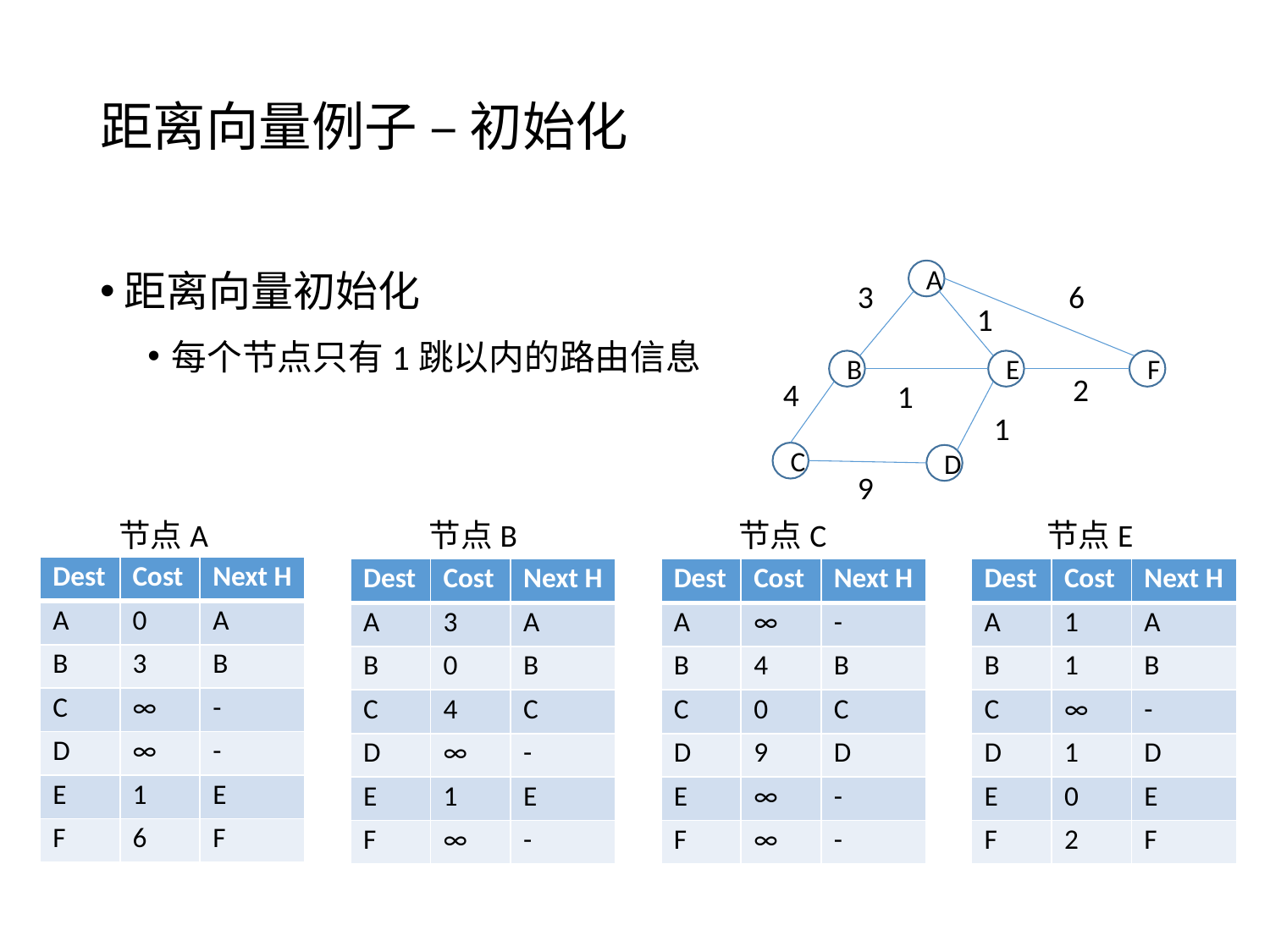

# 距离向量例子 – 初始化
距离向量初始化
每个节点只有1跳以内的路由信息
A
3
6
1
B
E
F
2
4
1
1
C
D
9
节点A
节点B
节点C
节点E
| Dest | Cost | Next H |
| --- | --- | --- |
| A | 0 | A |
| B | 3 | B |
| C | ∞ | - |
| D | ∞ | - |
| E | 1 | E |
| F | 6 | F |
| Dest | Cost | Next H |
| --- | --- | --- |
| A | 3 | A |
| B | 0 | B |
| C | 4 | C |
| D | ∞ | - |
| E | 1 | E |
| F | ∞ | - |
| Dest | Cost | Next H |
| --- | --- | --- |
| A | ∞ | - |
| B | 4 | B |
| C | 0 | C |
| D | 9 | D |
| E | ∞ | - |
| F | ∞ | - |
| Dest | Cost | Next H |
| --- | --- | --- |
| A | 1 | A |
| B | 1 | B |
| C | ∞ | - |
| D | 1 | D |
| E | 0 | E |
| F | 2 | F |
10